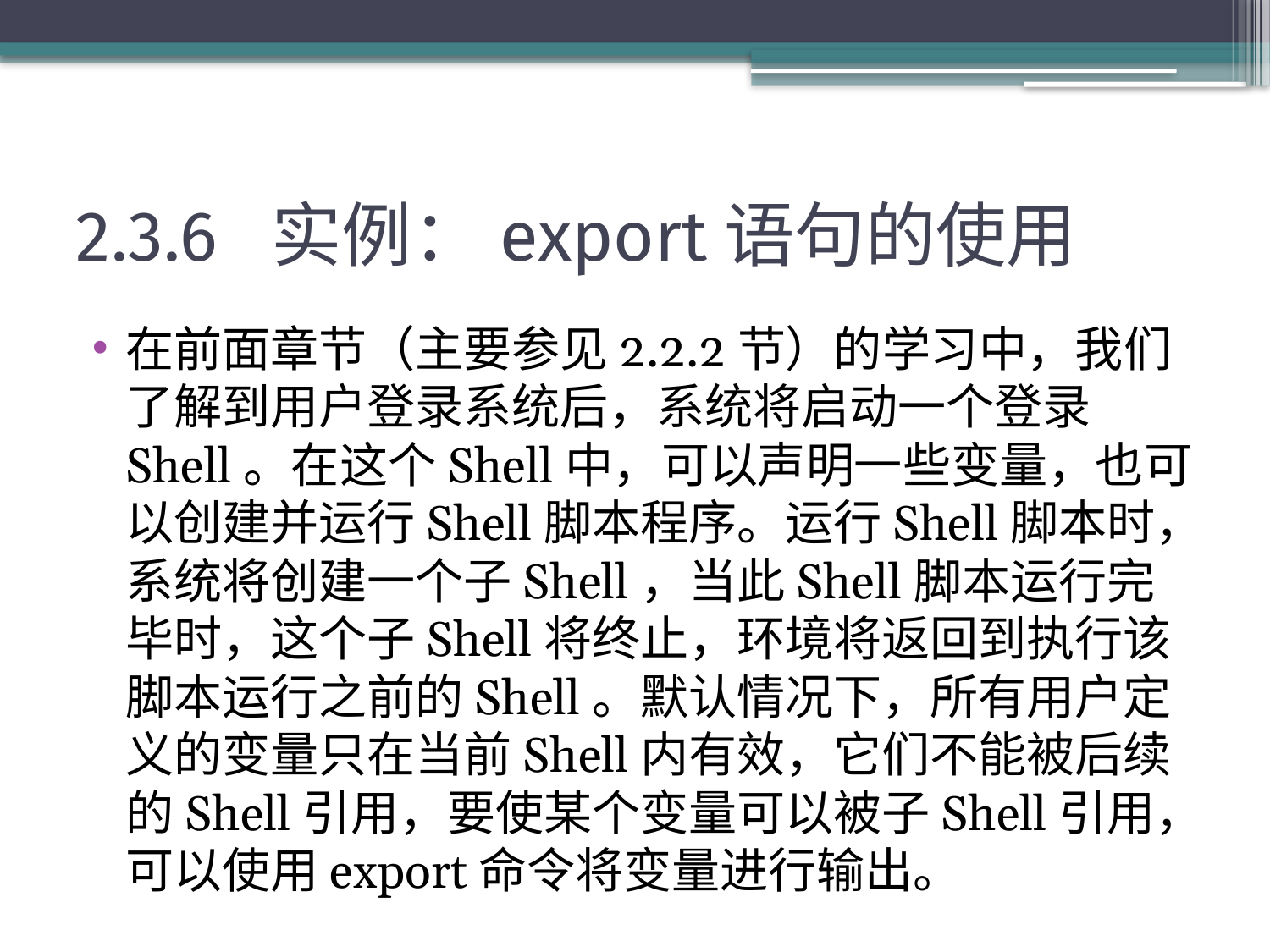

# 2.3.6  实例：export语句的使用
在前面章节（主要参见2.2.2节）的学习中，我们了解到用户登录系统后，系统将启动一个登录Shell。在这个Shell中，可以声明一些变量，也可以创建并运行Shell脚本程序。运行Shell脚本时，系统将创建一个子Shell，当此Shell脚本运行完毕时，这个子Shell将终止，环境将返回到执行该脚本运行之前的Shell。默认情况下，所有用户定义的变量只在当前Shell内有效，它们不能被后续的Shell引用，要使某个变量可以被子Shell引用，可以使用export命令将变量进行输出。